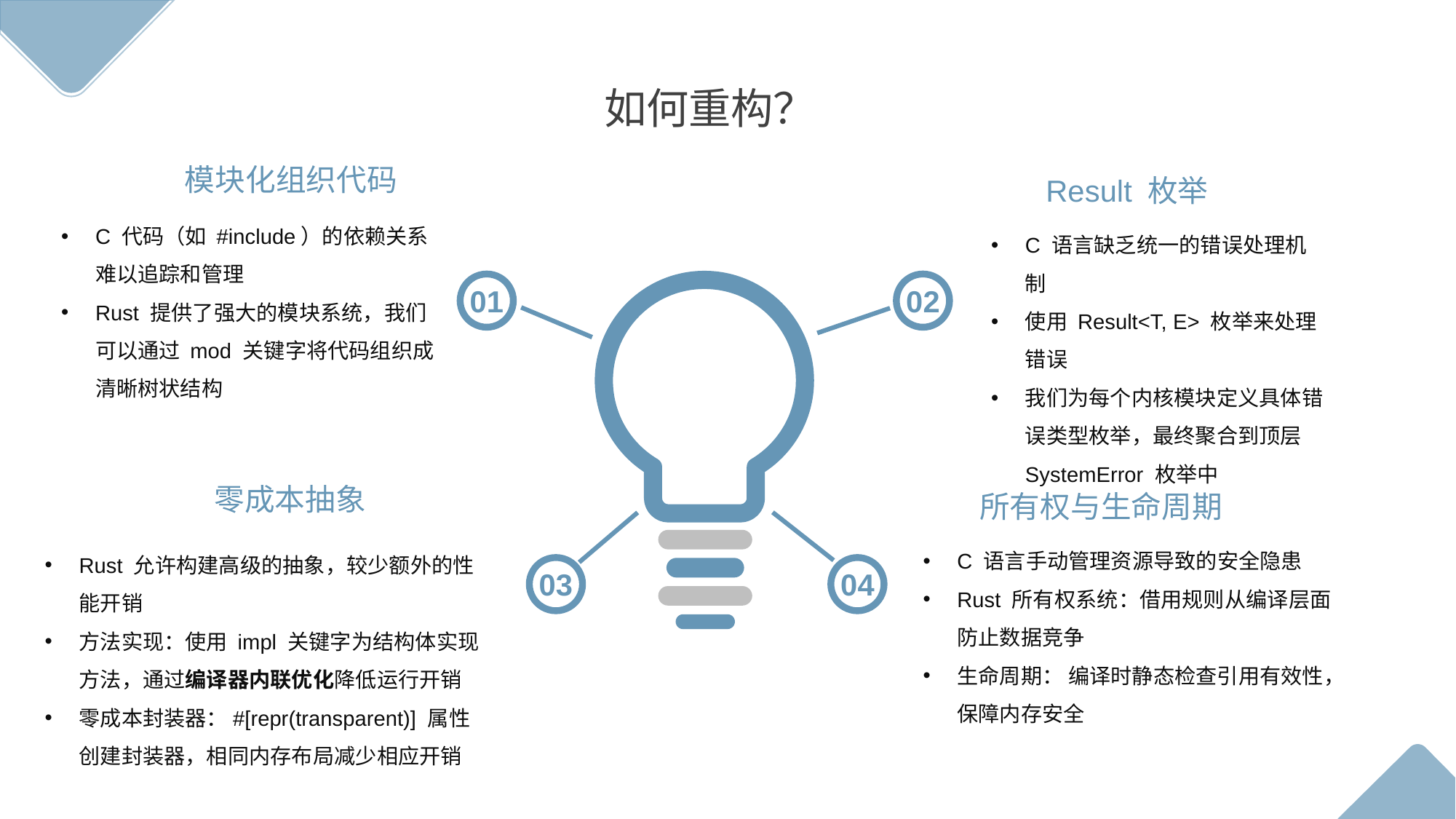

如何重构？
模块化组织代码
Result 枚举
C 代码（如 #include）的依赖关系难以追踪和管理
Rust 提供了强大的模块系统，我们可以通过 mod 关键字将代码组织成清晰树状结构
C 语言缺乏统一的错误处理机制
使用 Result<T, E> 枚举来处理错误
我们为每个内核模块定义具体错误类型枚举，最终聚合到顶层 SystemError 枚举中
01
02

03
04

零成本抽象
所有权与生命周期
C 语言手动管理资源导致的安全隐患
Rust 所有权系统：借用规则从编译层面防止数据竞争
生命周期： 编译时静态检查引用有效性，保障内存安全
Rust 允许构建高级的抽象，较少额外的性能开销
方法实现：使用 impl 关键字为结构体实现方法，通过编译器内联优化降低运行开销
零成本封装器：#[repr(transparent)] 属性创建封装器，相同内存布局减少相应开销